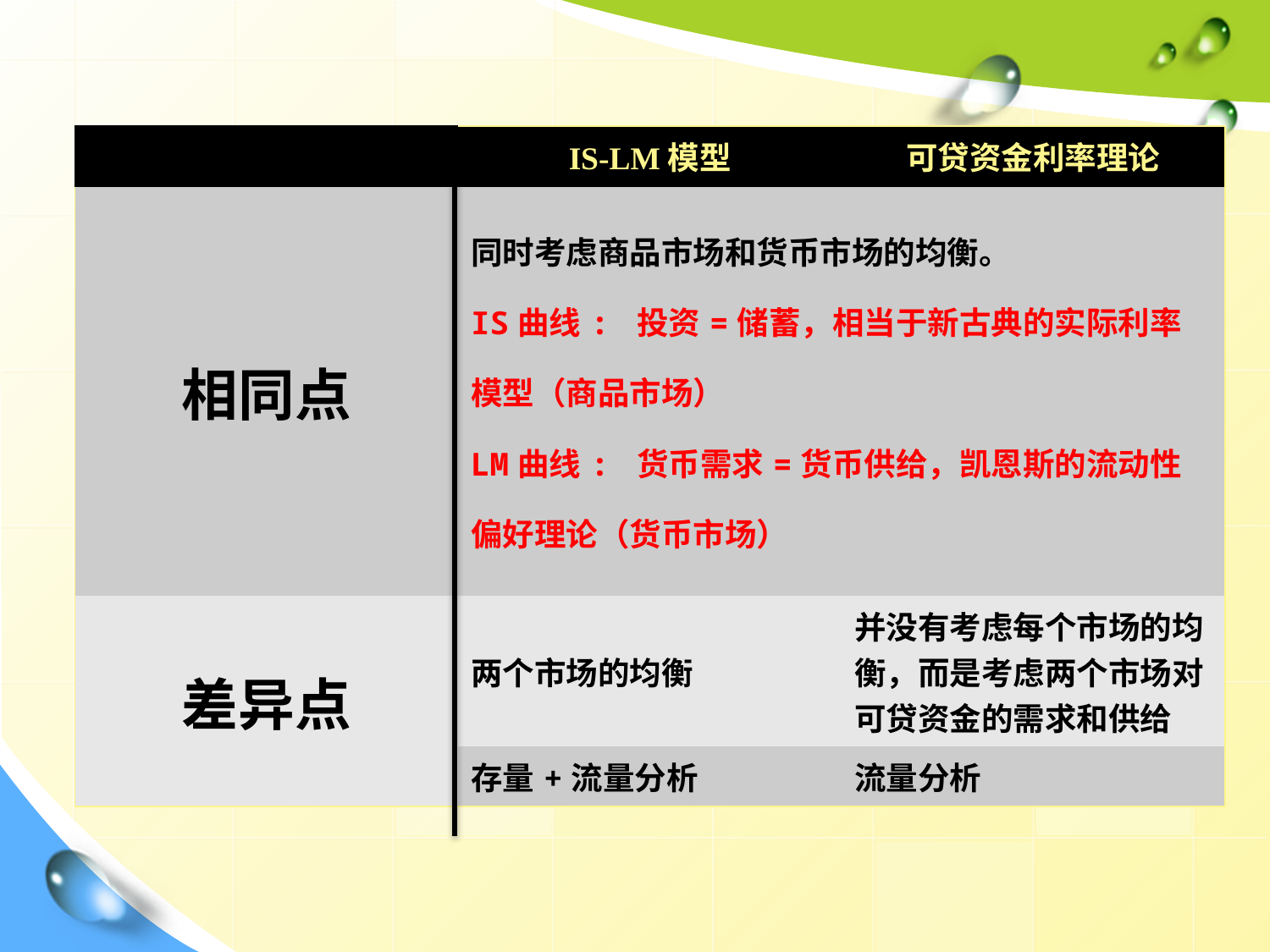

|  | IS-LM模型 | 可贷资金利率理论 |
| --- | --- | --- |
| 相同点 | 同时考虑商品市场和货币市场的均衡。 IS曲线: 投资=储蓄，相当于新古典的实际利率模型（商品市场） LM曲线: 货币需求=货币供给，凯恩斯的流动性偏好理论（货币市场） |  |
| 差异点 | 两个市场的均衡 | 并没有考虑每个市场的均衡，而是考虑两个市场对可贷资金的需求和供给 |
|  | 存量+流量分析 | 流量分析 |